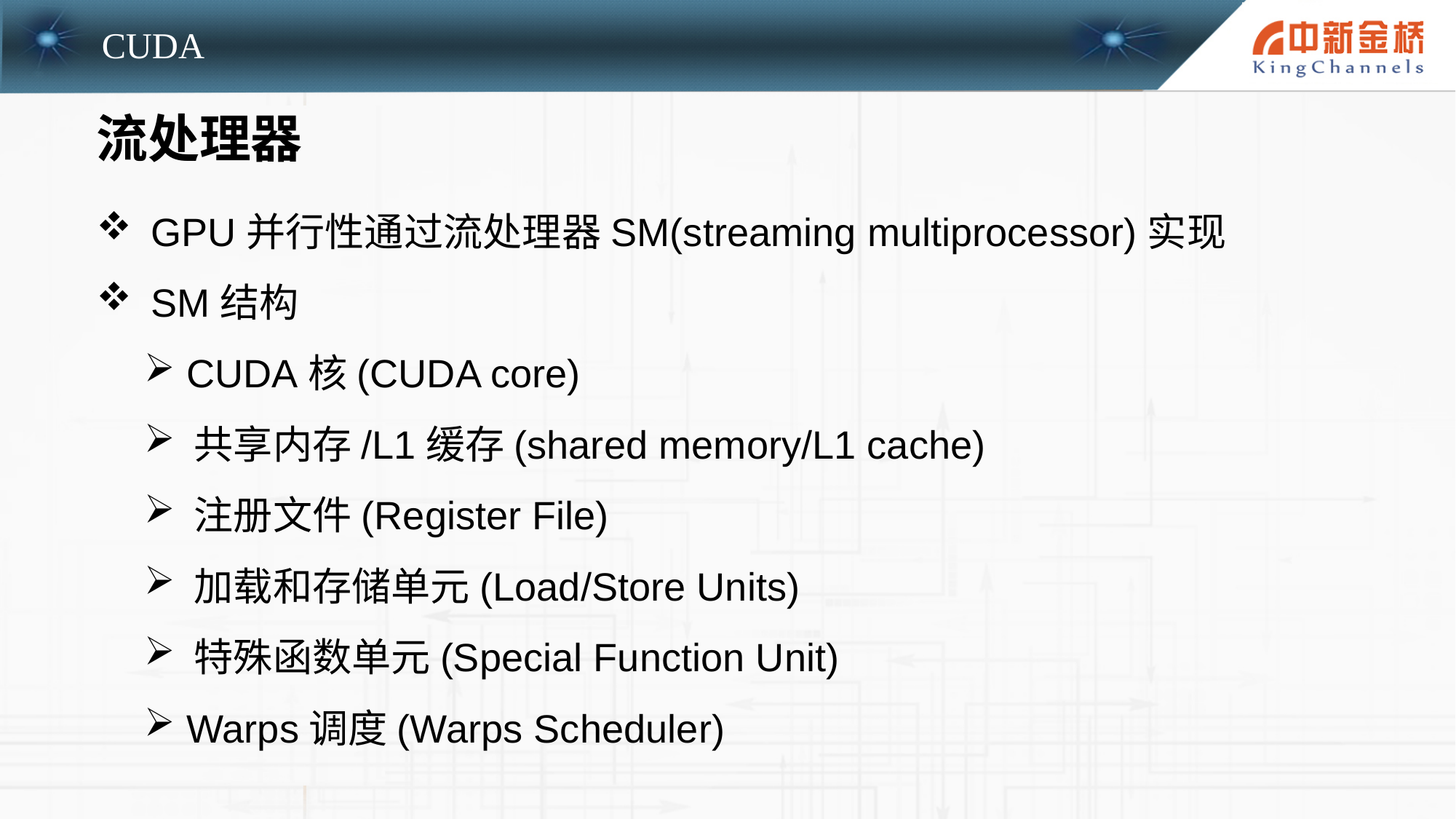

流处理器
GPU并行性通过流处理器SM(streaming multiprocessor)实现
SM结构
 CUDA核(CUDA core)
 共享内存/L1缓存(shared memory/L1 cache)
 注册文件(Register File)
 加载和存储单元(Load/Store Units)
 特殊函数单元(Special Function Unit)
 Warps调度(Warps Scheduler)